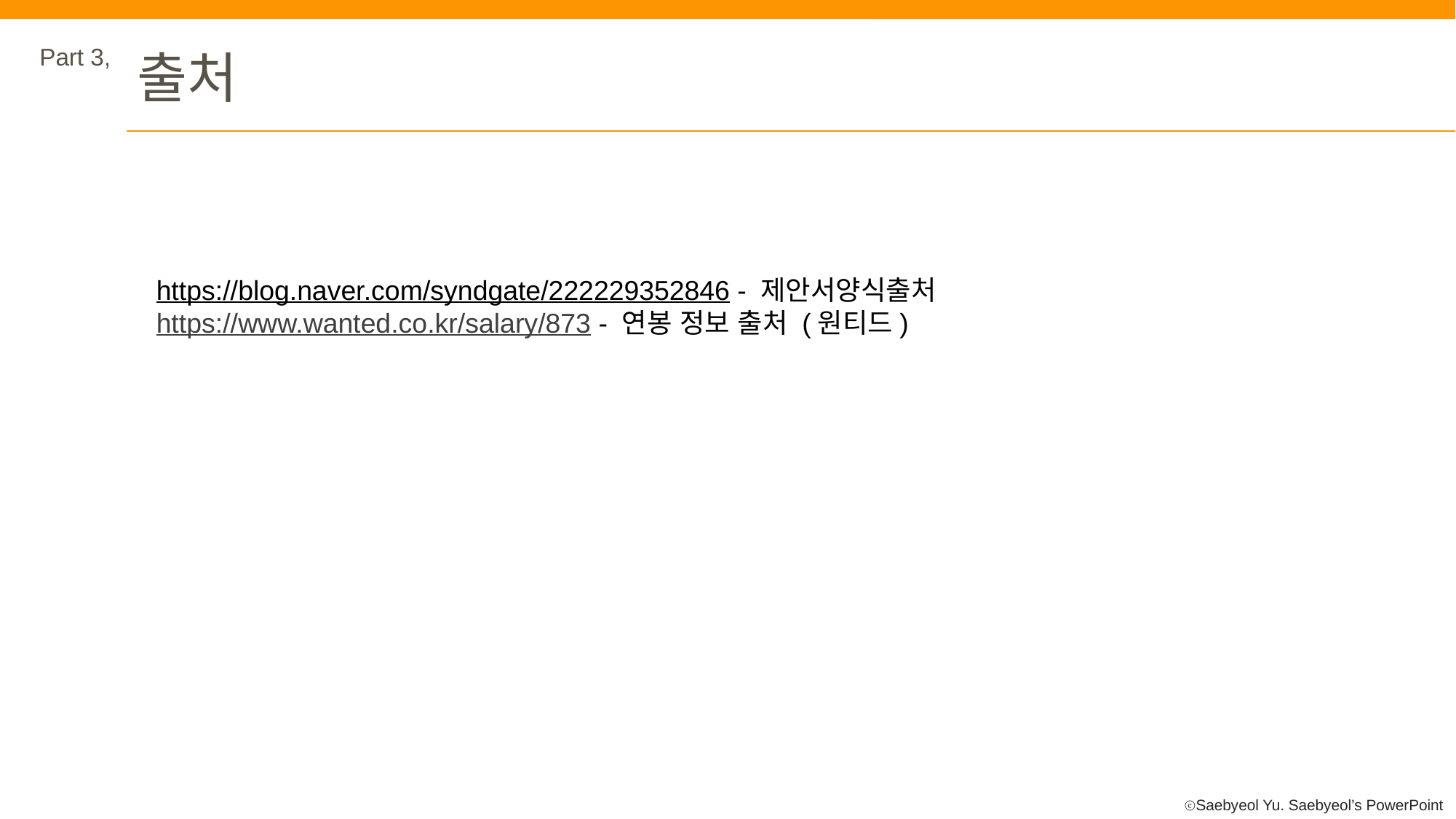

Part 3,
출처
https://blog.naver.com/syndgate/222229352846 - 제안서양식출처
https://www.wanted.co.kr/salary/873 - 연봉 정보 출처 (원티드)